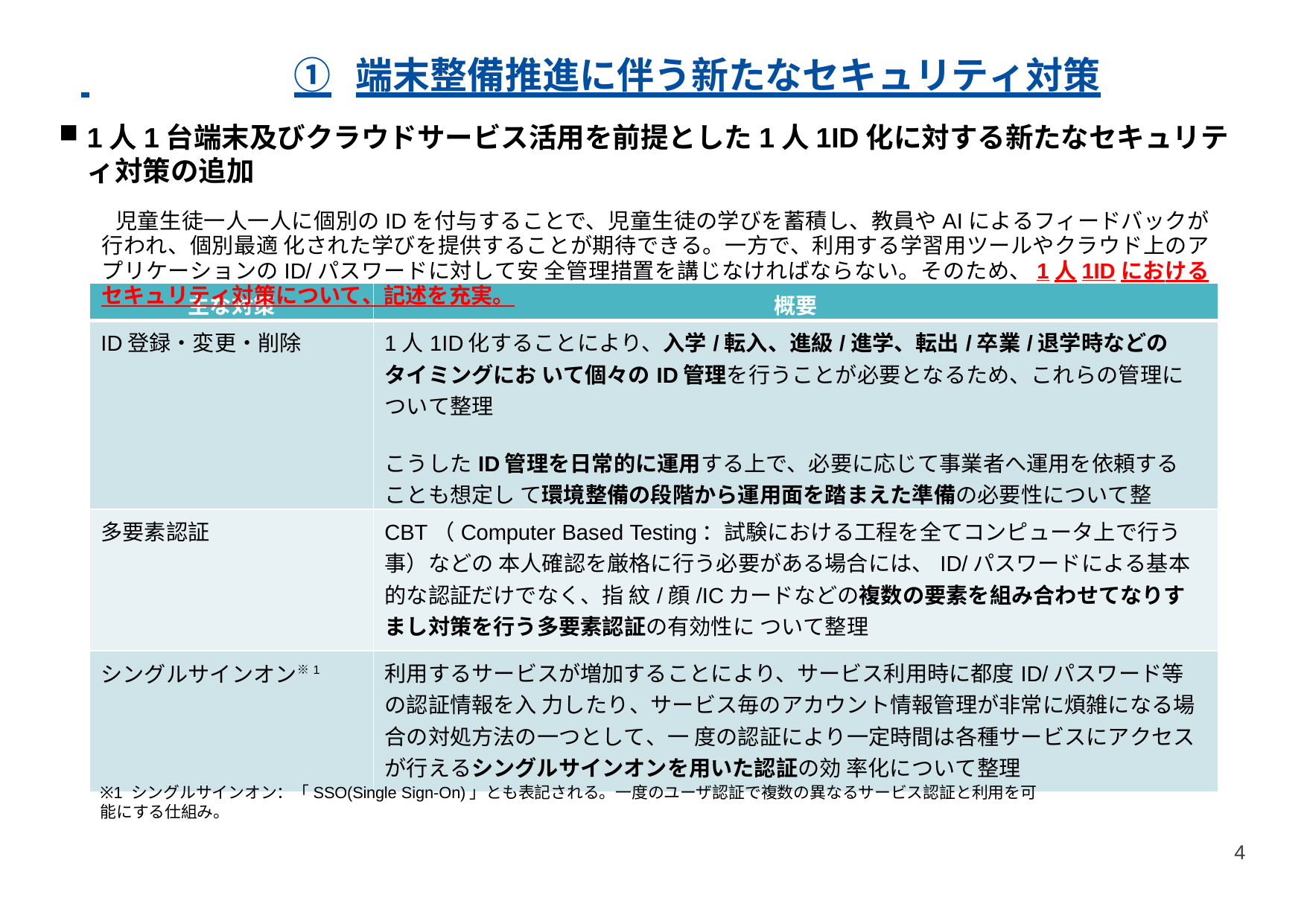

# ①	端末整備推進に伴う新たなセキュリティ対策
1人1台端末及びクラウドサービス活用を前提とした1人1ID化に対する新たなセキュリティ対策の追加
児童生徒一人一人に個別のIDを付与することで、児童生徒の学びを蓄積し、教員やAIによるフィードバックが行われ、個別最適 化された学びを提供することが期待できる。一方で、利用する学習用ツールやクラウド上のアプリケーションのID/パスワードに対して安 全管理措置を講じなければならない。そのため、1人1IDにおけるセキュリティ対策について、記述を充実。
| 主な対策 | 概要 |
| --- | --- |
| ID登録・変更・削除 | 1人1ID化することにより、入学/転入、進級/進学、転出/卒業/退学時などのタイミングにお いて個々のID管理を行うことが必要となるため、これらの管理について整理 こうしたID管理を日常的に運用する上で、必要に応じて事業者へ運用を依頼することも想定し て環境整備の段階から運用面を踏まえた準備の必要性について整理。 |
| 多要素認証 | CBT（Computer Based Testing：試験における工程を全てコンピュータ上で行う事）などの 本人確認を厳格に行う必要がある場合には、ID/パスワードによる基本的な認証だけでなく、指 紋/顔/ICカードなどの複数の要素を組み合わせてなりすまし対策を行う多要素認証の有効性に ついて整理 |
| シングルサインオン※1 | 利用するサービスが増加することにより、サービス利用時に都度ID/パスワード等の認証情報を入 力したり、サービス毎のアカウント情報管理が非常に煩雑になる場合の対処方法の一つとして、一 度の認証により一定時間は各種サービスにアクセスが行えるシングルサインオンを用いた認証の効 率化について整理 |
※1 シングルサインオン：「SSO(Single Sign-On)」とも表記される。一度のユーザ認証で複数の異なるサービス認証と利用を可能にする仕組み。
4